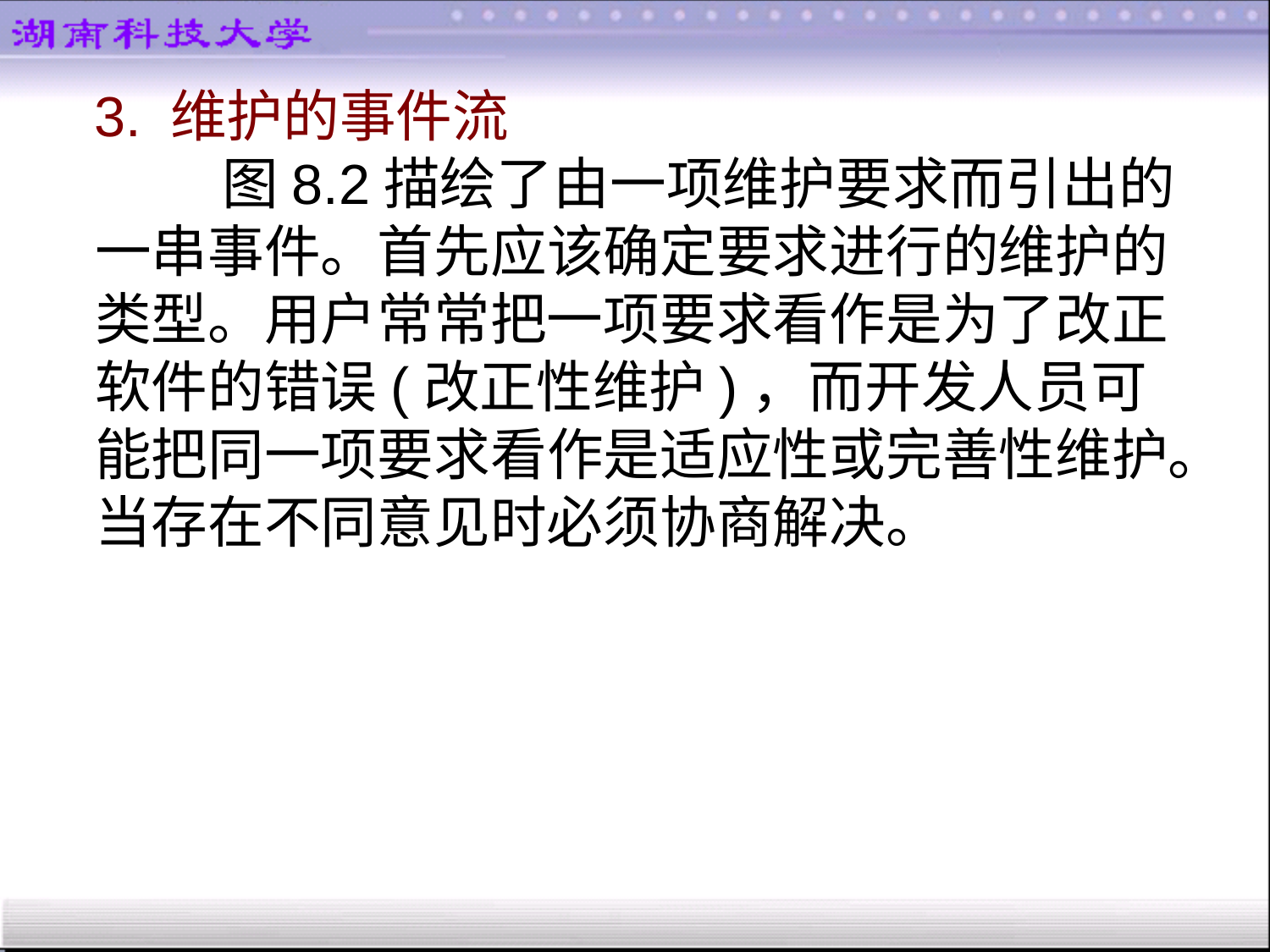

3. 维护的事件流
		图8.2描绘了由一项维护要求而引出的一串事件。首先应该确定要求进行的维护的类型。用户常常把一项要求看作是为了改正软件的错误(改正性维护)，而开发人员可能把同一项要求看作是适应性或完善性维护。当存在不同意见时必须协商解决。